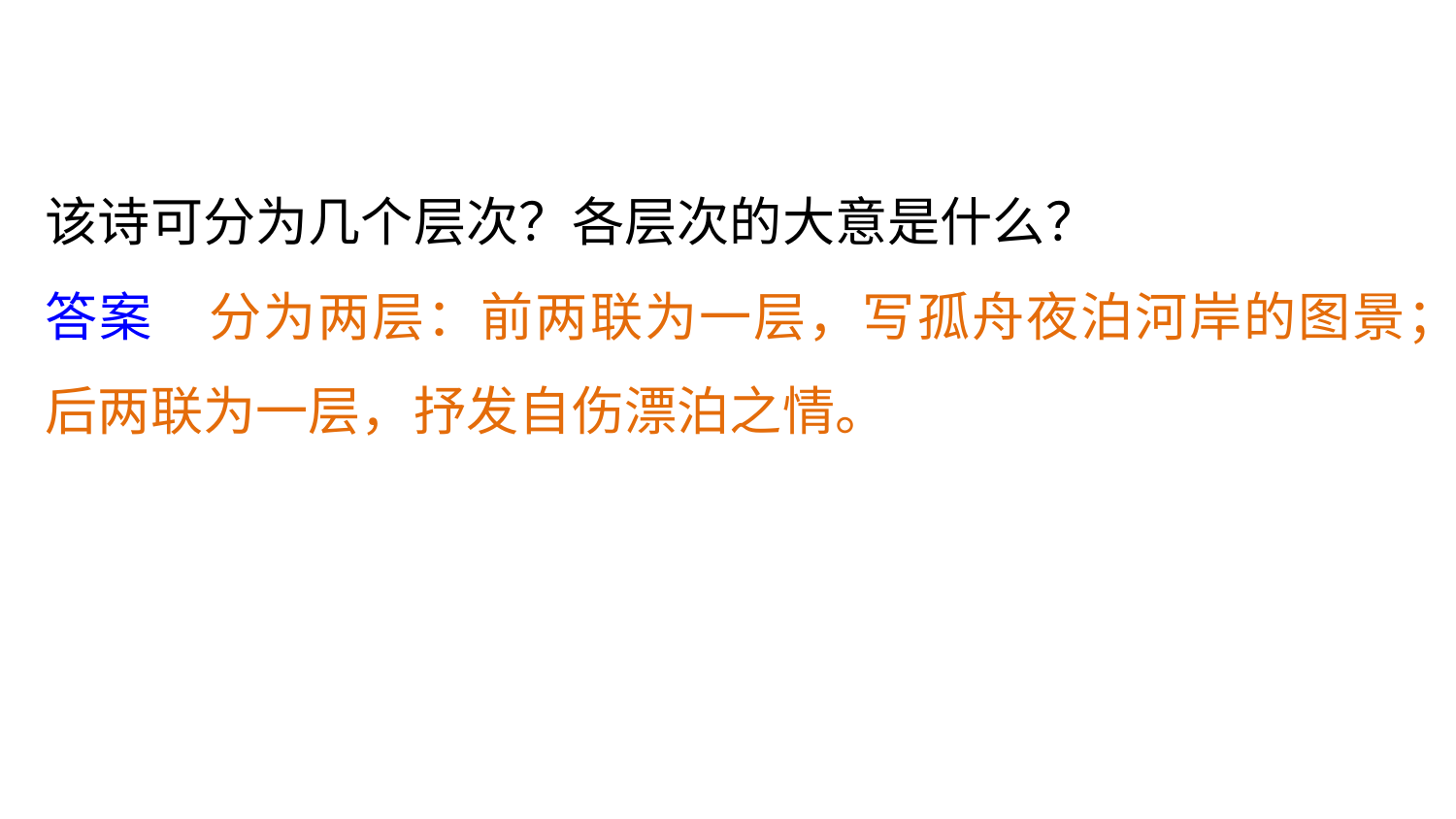

该诗可分为几个层次？各层次的大意是什么？
答案　分为两层：前两联为一层，写孤舟夜泊河岸的图景；后两联为一层，抒发自伤漂泊之情。